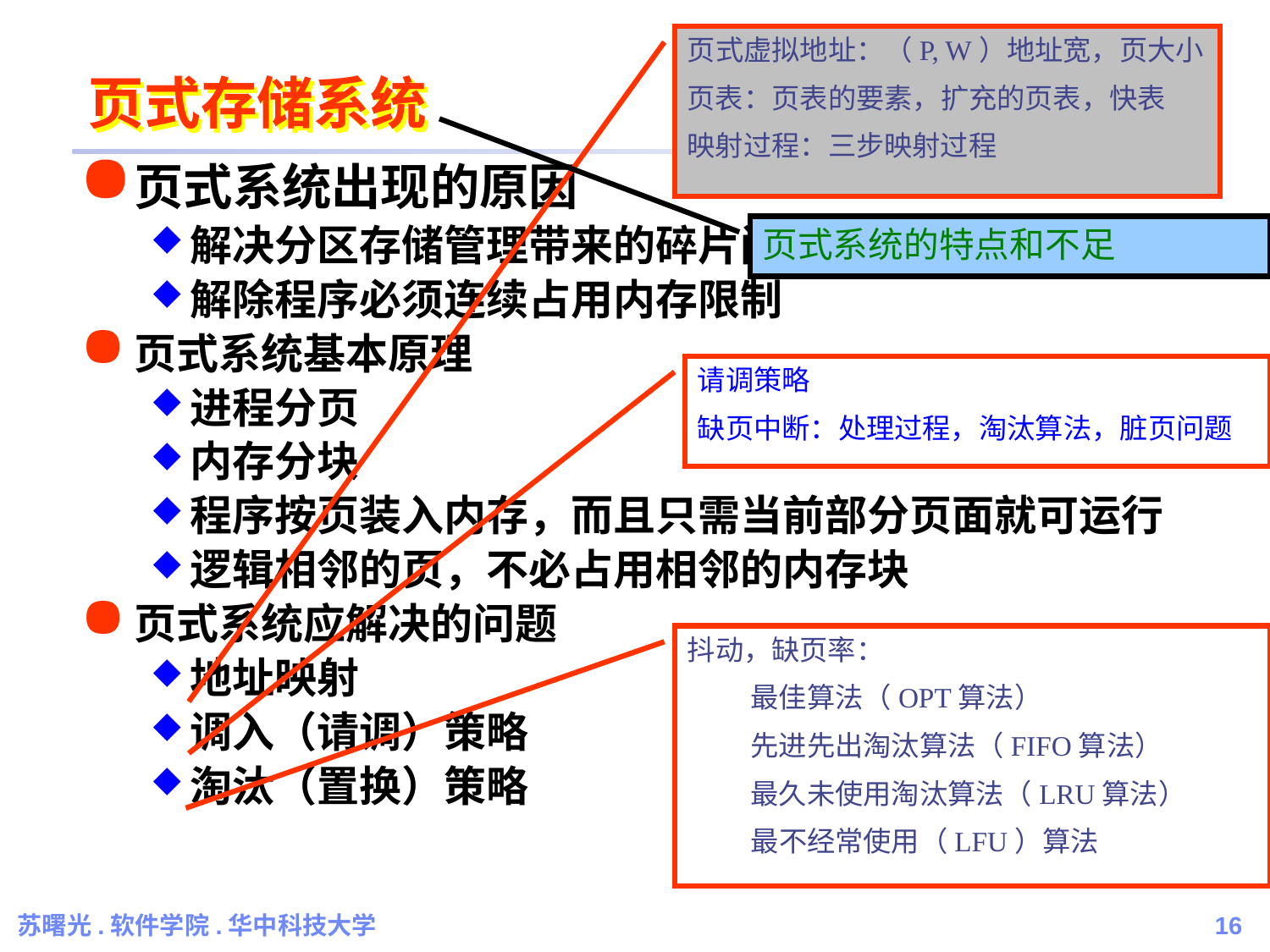

页式虚拟地址：（P, W）地址宽，页大小
页表：页表的要素，扩充的页表，快表
映射过程：三步映射过程
# 页式存储系统
页式系统出现的原因
解决分区存储管理带来的碎片问题
解除程序必须连续占用内存限制
页式系统基本原理
进程分页
内存分块
程序按页装入内存，而且只需当前部分页面就可运行
逻辑相邻的页，不必占用相邻的内存块
页式系统应解决的问题
地址映射
调入（请调）策略
淘汰（置换）策略
页式系统的特点和不足
请调策略
缺页中断：处理过程，淘汰算法，脏页问题
抖动，缺页率：
最佳算法（OPT算法）
先进先出淘汰算法（FIFO算法）
最久未使用淘汰算法（LRU算法）
最不经常使用（LFU）算法
苏曙光.软件学院.华中科技大学
16